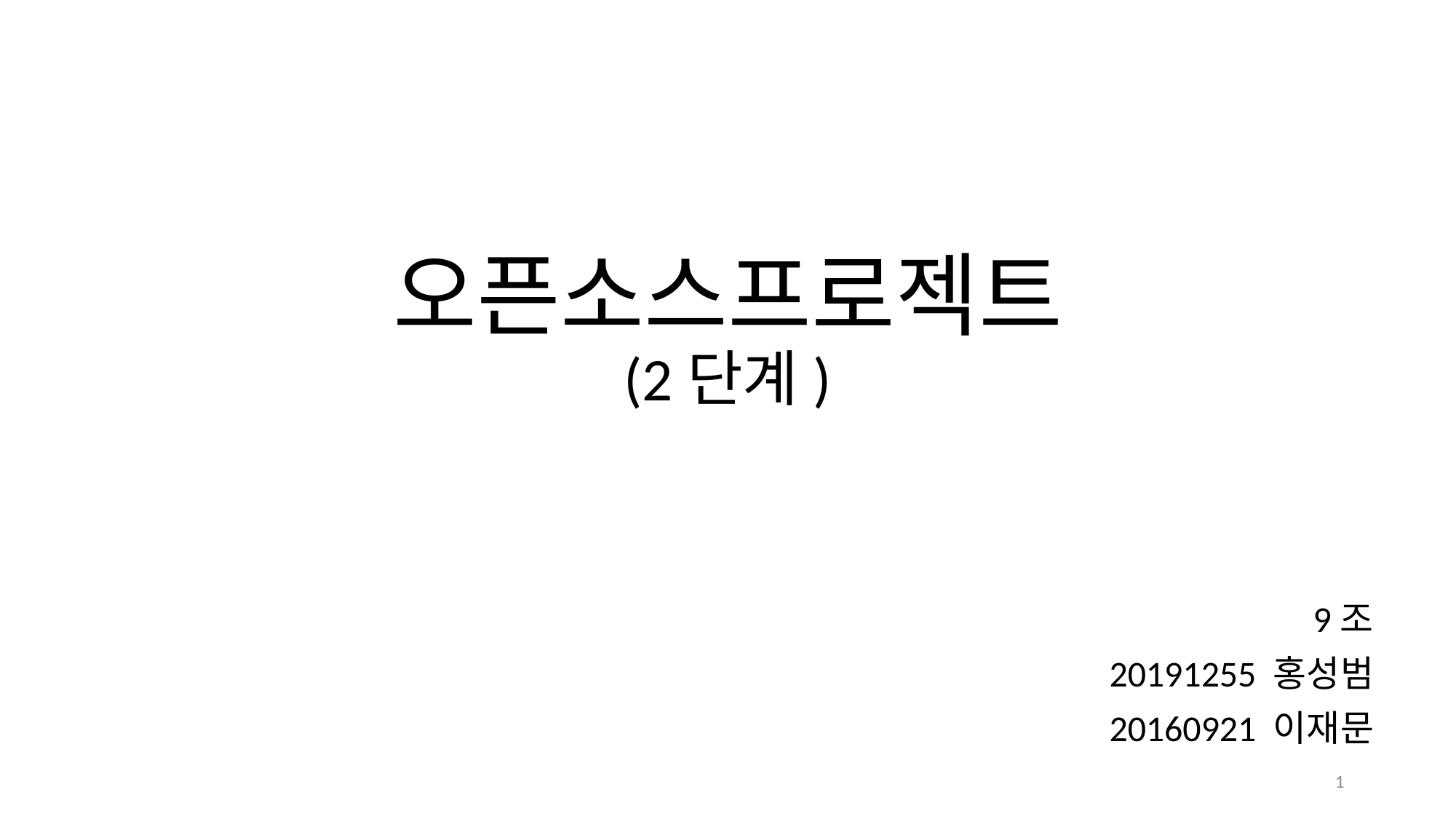

# 오픈소스프로젝트 (2단계)
9조
20191255 홍성범
20160921 이재문
1